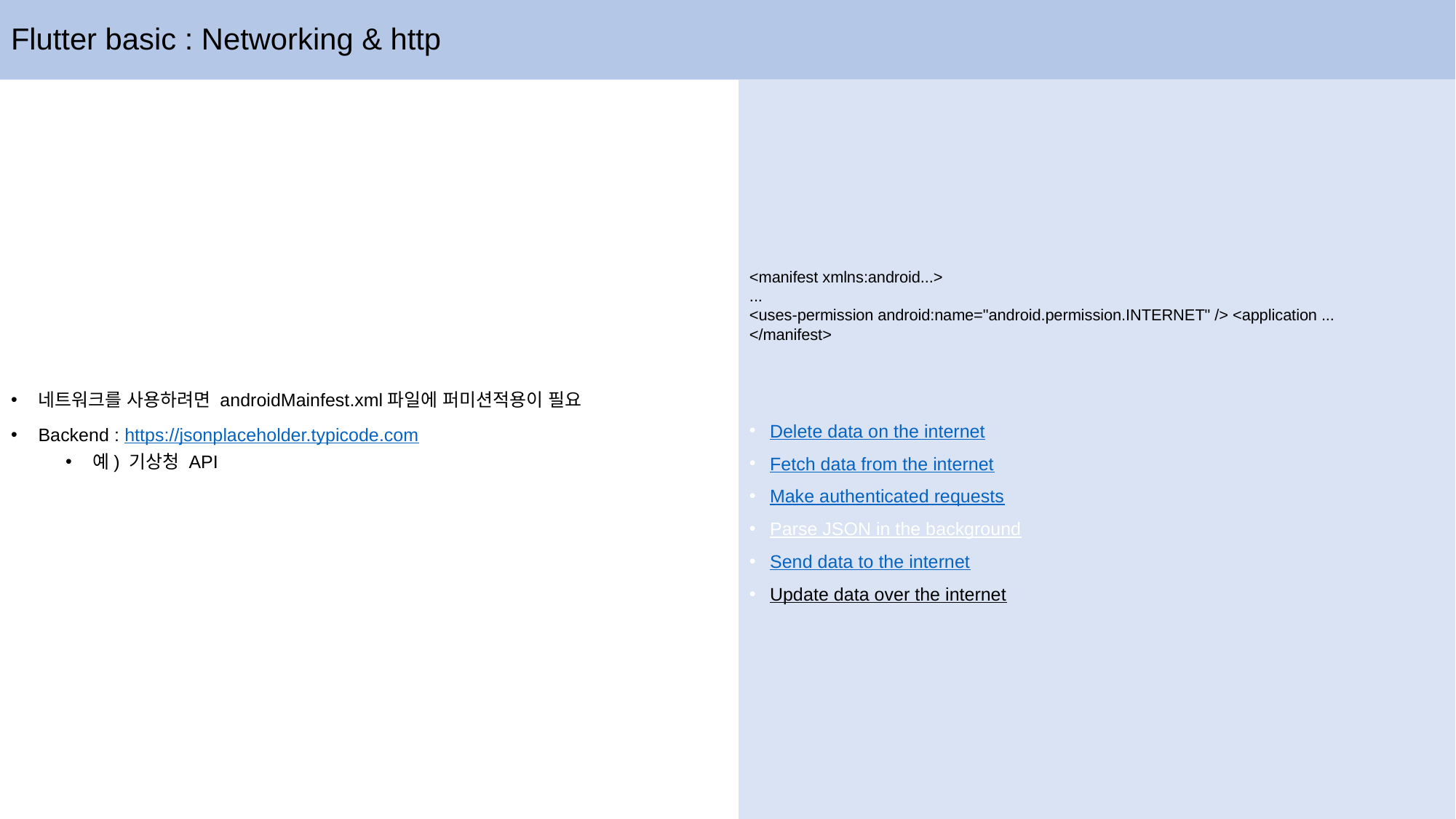

# Flutter basic : Networking & http
네트워크를 사용하려면 androidMainfest.xml파일에 퍼미션적용이 필요
Backend : https://jsonplaceholder.typicode.com
예) 기상청 API

<manifest xmlns:android...>
...
<uses-permission android:name="android.permission.INTERNET" /> <application ...
</manifest>

Delete data on the internet
Fetch data from the internet
Make authenticated requests
Parse JSON in the background
Send data to the internet
Update data over the internet